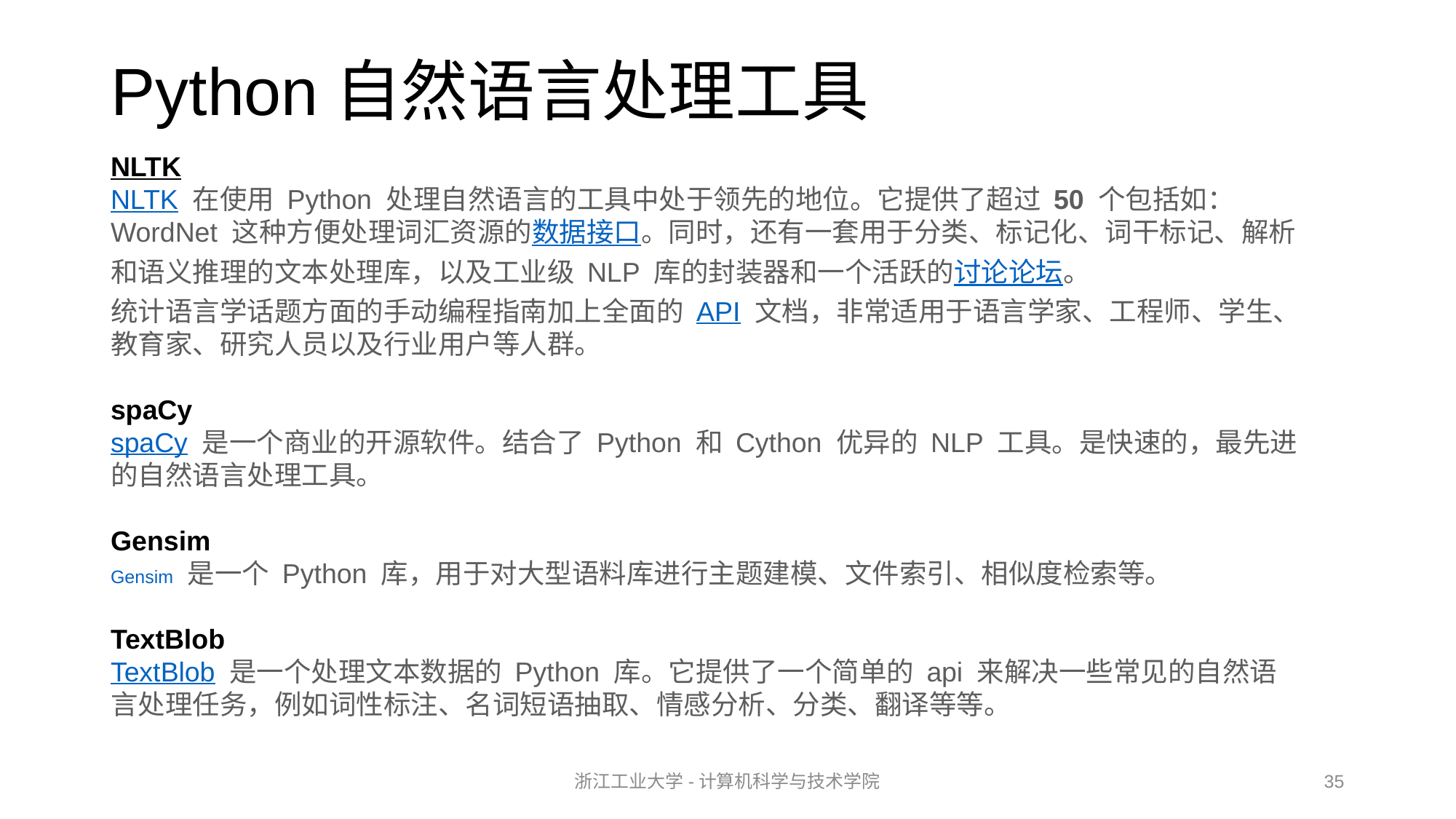

# Python自然语言处理工具
NLTK
NLTK 在使用 Python 处理自然语言的工具中处于领先的地位。它提供了超过 50 个包括如： WordNet 这种方便处理词汇资源的数据接口。同时，还有一套用于分类、标记化、词干标记、解析和语义推理的文本处理库，以及工业级 NLP 库的封装器和一个活跃的讨论论坛。
统计语言学话题方面的手动编程指南加上全面的 API 文档，非常适用于语言学家、工程师、学生、教育家、研究人员以及行业用户等人群。

spaCy
spaCy 是一个商业的开源软件。结合了 Python 和 Cython 优异的 NLP 工具。是快速的，最先进的自然语言处理工具。

Gensim
Gensim 是一个 Python 库，用于对大型语料库进行主题建模、文件索引、相似度检索等。

TextBlob
TextBlob 是一个处理文本数据的 Python 库。它提供了一个简单的 api 来解决一些常见的自然语言处理任务，例如词性标注、名词短语抽取、情感分析、分类、翻译等等。
浙江工业大学-计算机科学与技术学院
35